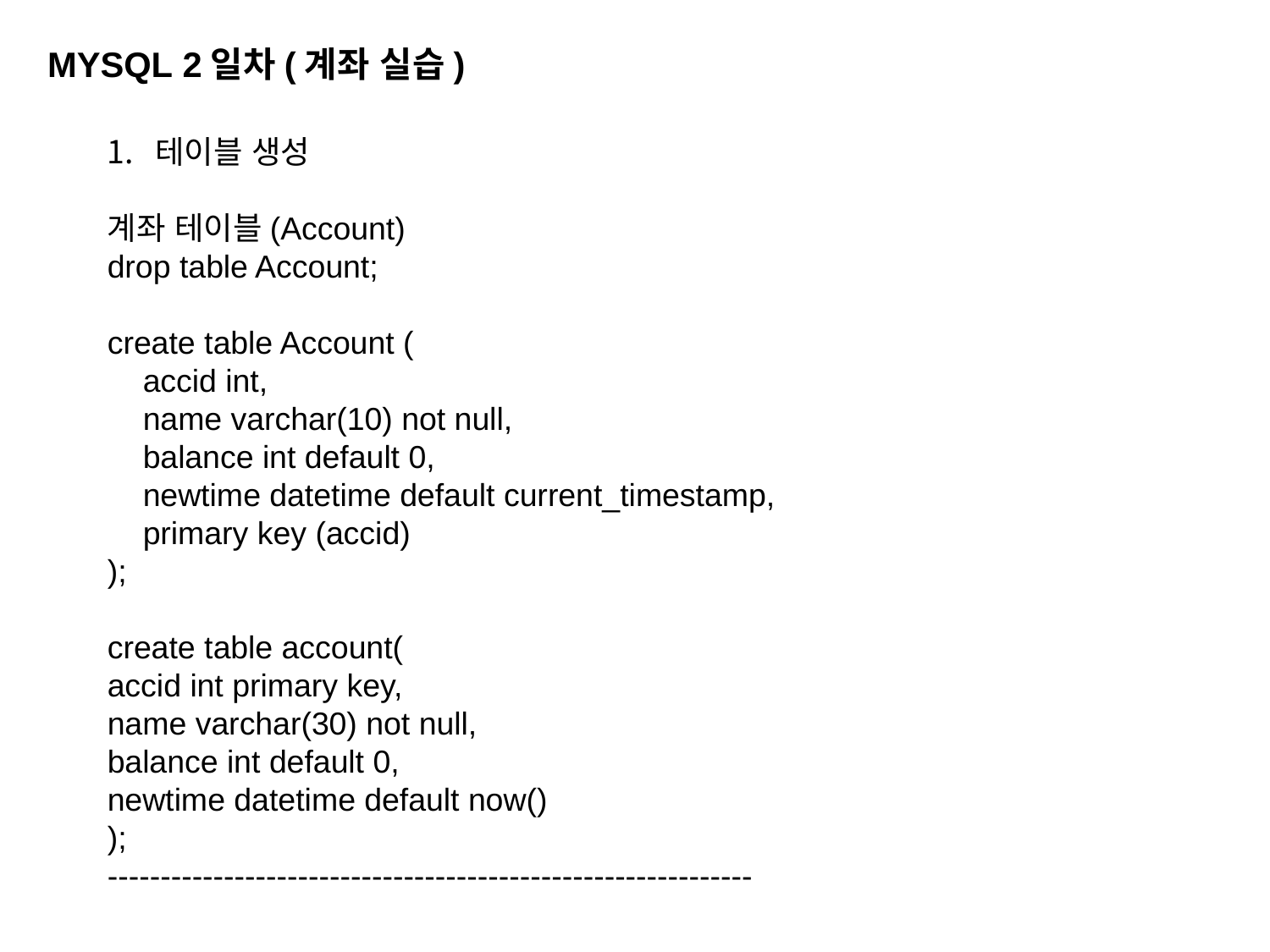

MYSQL 2일차(계좌 실습)
테이블 생성

계좌 테이블(Account)
drop table Account;

create table Account (
    accid int,
    name varchar(10) not null,
    balance int default 0,
    newtime datetime default current_timestamp,
    primary key (accid)
);

create table account(
accid int primary key,
name varchar(30) not null,
balance int default 0,
newtime datetime default now()
);
-------------------------------------------------------------